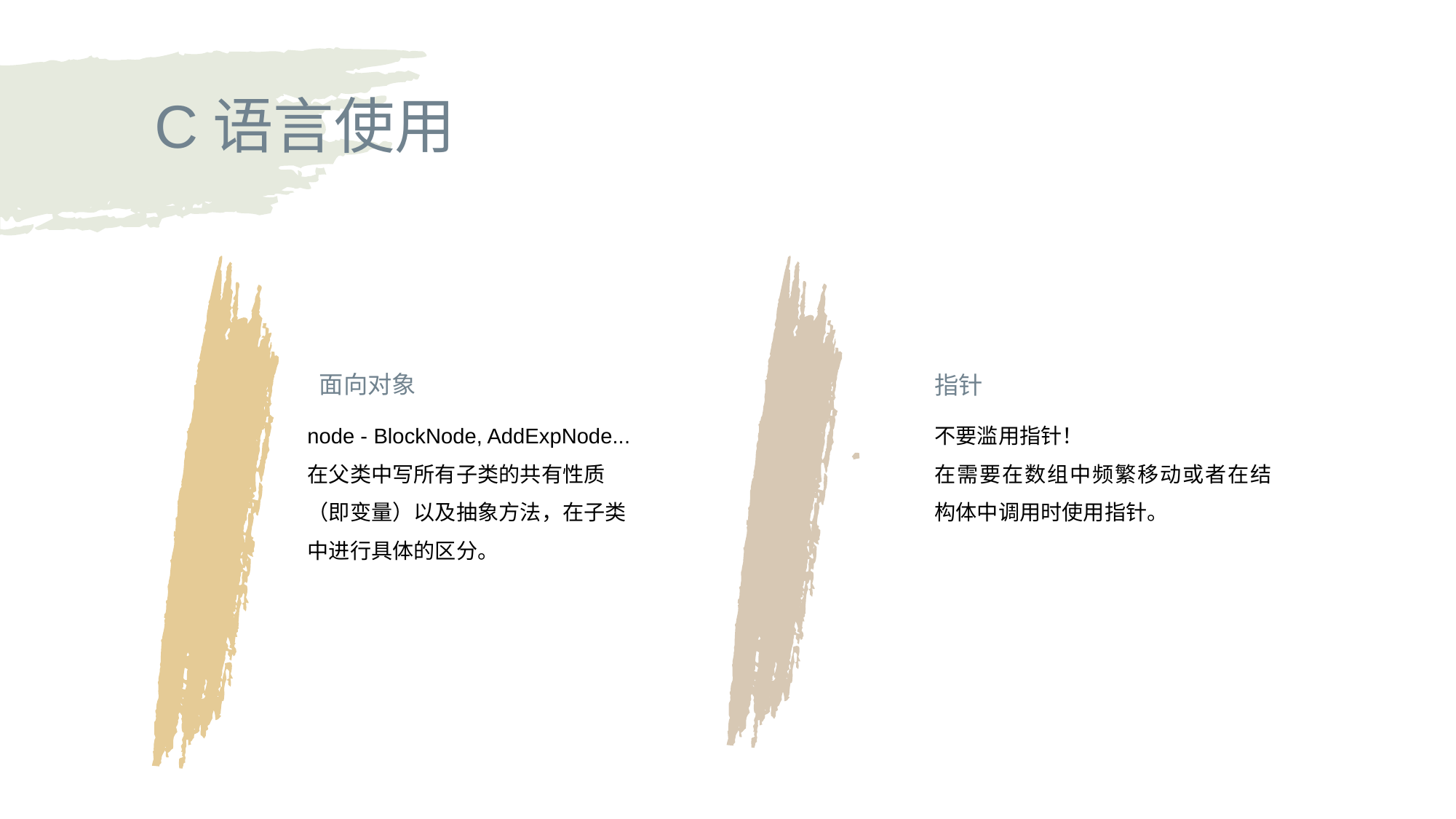

C语言使用
面向对象
指针
node - BlockNode, AddExpNode...
在父类中写所有子类的共有性质（即变量）以及抽象方法，在子类中进行具体的区分。
不要滥用指针！
在需要在数组中频繁移动或者在结构体中调用时使用指针。